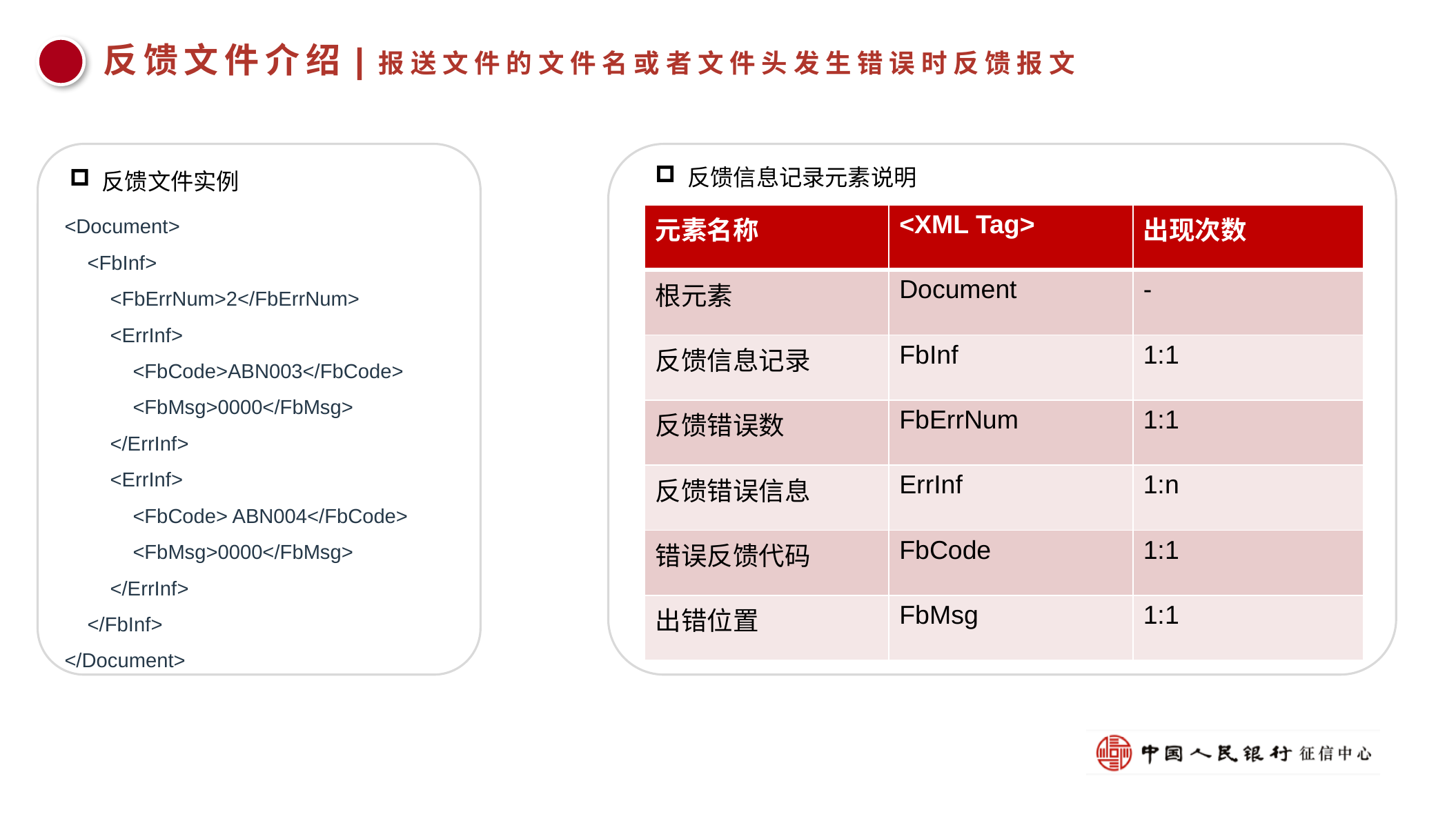

反馈文件介绍|报送文件的文件名或者文件头发生错误时反馈报文

反馈信息记录元素说明
反馈文件实例
<Document>
    <FbInf>
        <FbErrNum>2</FbErrNum>
        <ErrInf>
            <FbCode>ABN003</FbCode>
            <FbMsg>0000</FbMsg>
        </ErrInf>
        <ErrInf>
            <FbCode> ABN004</FbCode>
            <FbMsg>0000</FbMsg>
        </ErrInf>
    </FbInf>
</Document>
| 元素名称 | <XML Tag> | 出现次数 |
| --- | --- | --- |
| 根元素 | Document | - |
| 反馈信息记录 | FbInf | 1:1 |
| 反馈错误数 | FbErrNum | 1:1 |
| 反馈错误信息 | ErrInf | 1:n |
| 错误反馈代码 | FbCode | 1:1 |
| 出错位置 | FbMsg | 1:1 |